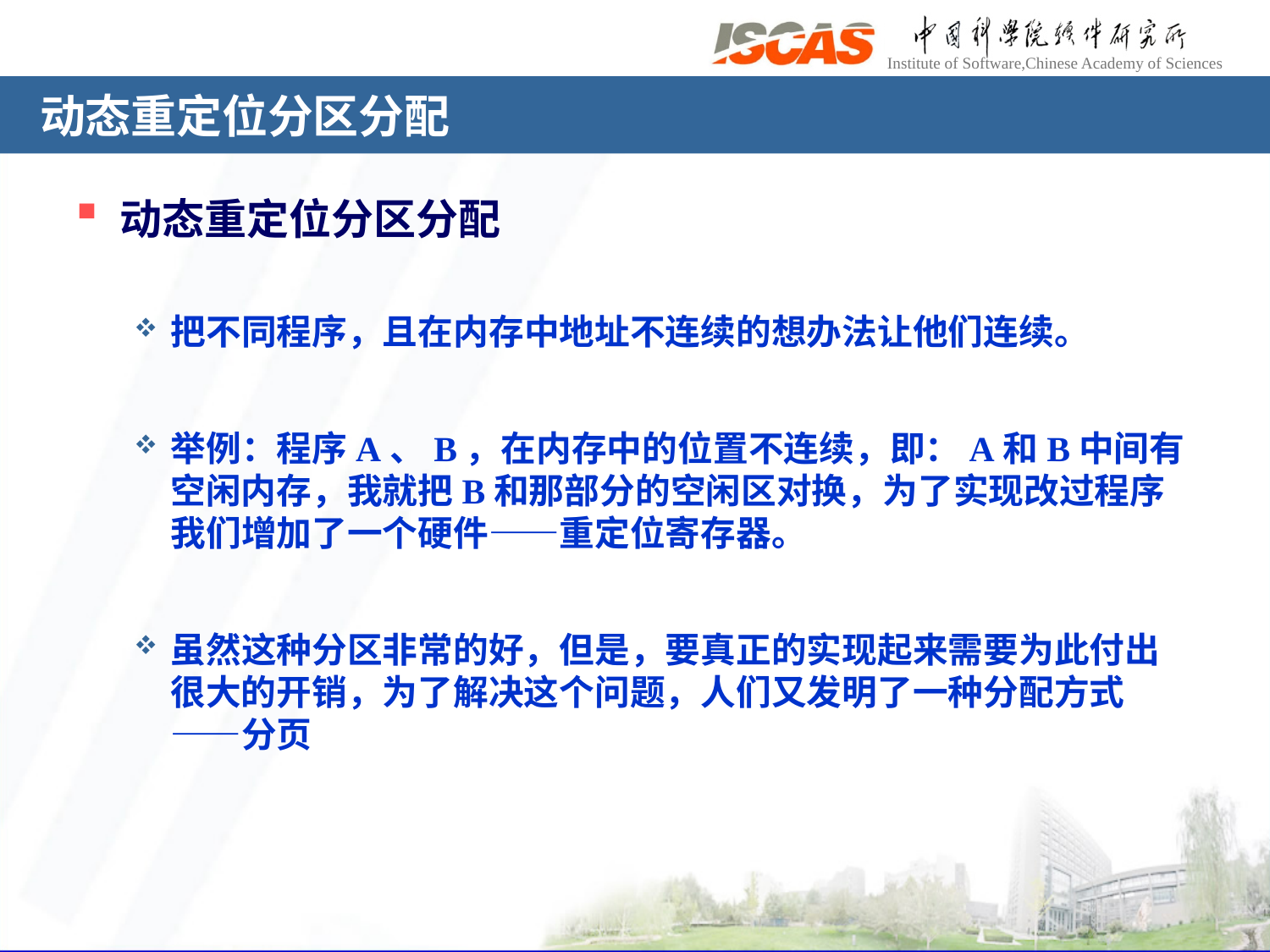

# 动态重定位分区分配
动态重定位分区分配

把不同程序，且在内存中地址不连续的想办法让他们连续。

举例：程序A、B，在内存中的位置不连续，即：A和B中间有空闲内存，我就把B和那部分的空闲区对换，为了实现改过程序我们增加了一个硬件——重定位寄存器。

虽然这种分区非常的好，但是，要真正的实现起来需要为此付出很大的开销，为了解决这个问题，人们又发明了一种分配方式——分页